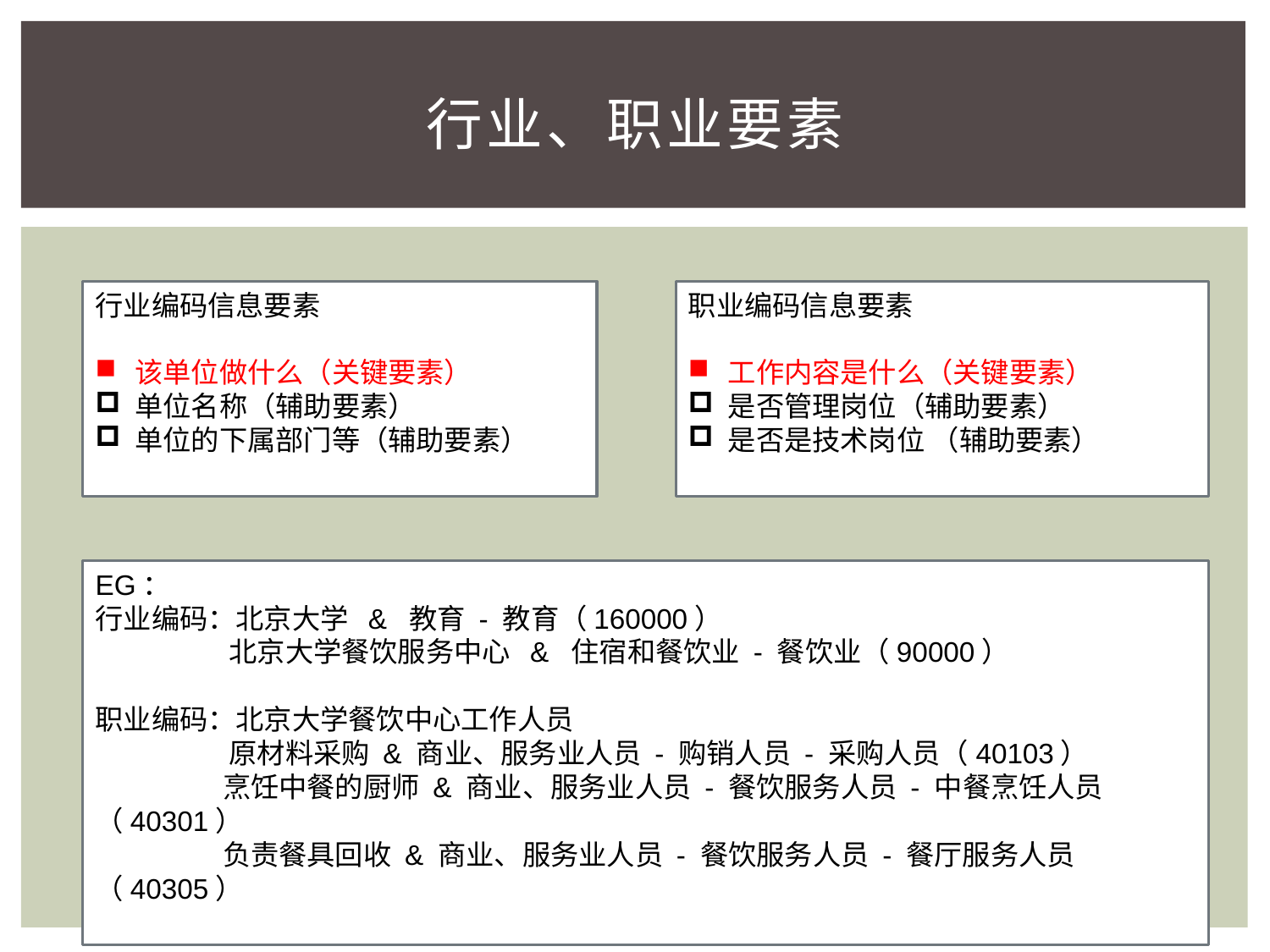

# 行业、职业要素
行业编码信息要素

该单位做什么（关键要素）
单位名称（辅助要素）
单位的下属部门等（辅助要素）

职业编码信息要素

工作内容是什么（关键要素）
是否管理岗位（辅助要素）
是否是技术岗位 （辅助要素）

EG：
行业编码：北京大学  &  教育 - 教育（160000）
                    北京大学餐饮服务中心  &  住宿和餐饮业 - 餐饮业（90000）

职业编码：北京大学餐饮中心工作人员
                    原材料采购 & 商业、服务业人员 - 购销人员 - 采购人员（40103）
                   烹饪中餐的厨师 & 商业、服务业人员 - 餐饮服务人员 - 中餐烹饪人员 （40301）
                   负责餐具回收 & 商业、服务业人员 - 餐饮服务人员 - 餐厅服务人员 （40305）